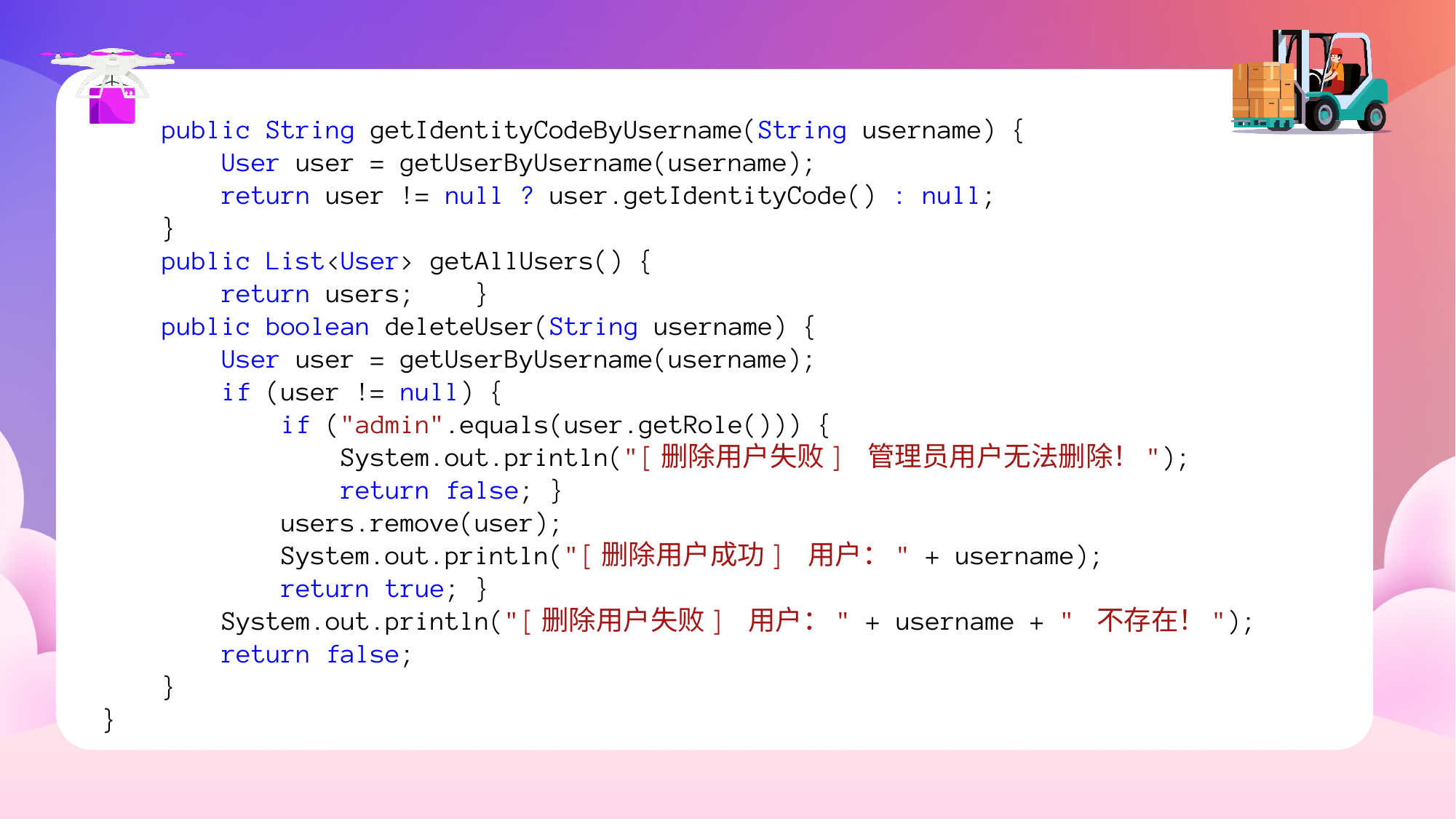

public String getIdentityCodeByUsername(String username) {
        User user = getUserByUsername(username);
        return user != null ? user.getIdentityCode() : null;
    }
    public List<User> getAllUsers() {
        return users;    }
    public boolean deleteUser(String username) {
        User user = getUserByUsername(username);
        if (user != null) {
            if ("admin".equals(user.getRole())) {
                System.out.println("[删除用户失败] 管理员用户无法删除！");
                return false; }
            users.remove(user);
            System.out.println("[删除用户成功] 用户：" + username);
            return true; }
        System.out.println("[删除用户失败] 用户：" + username + " 不存在！");
        return false;
    }
}